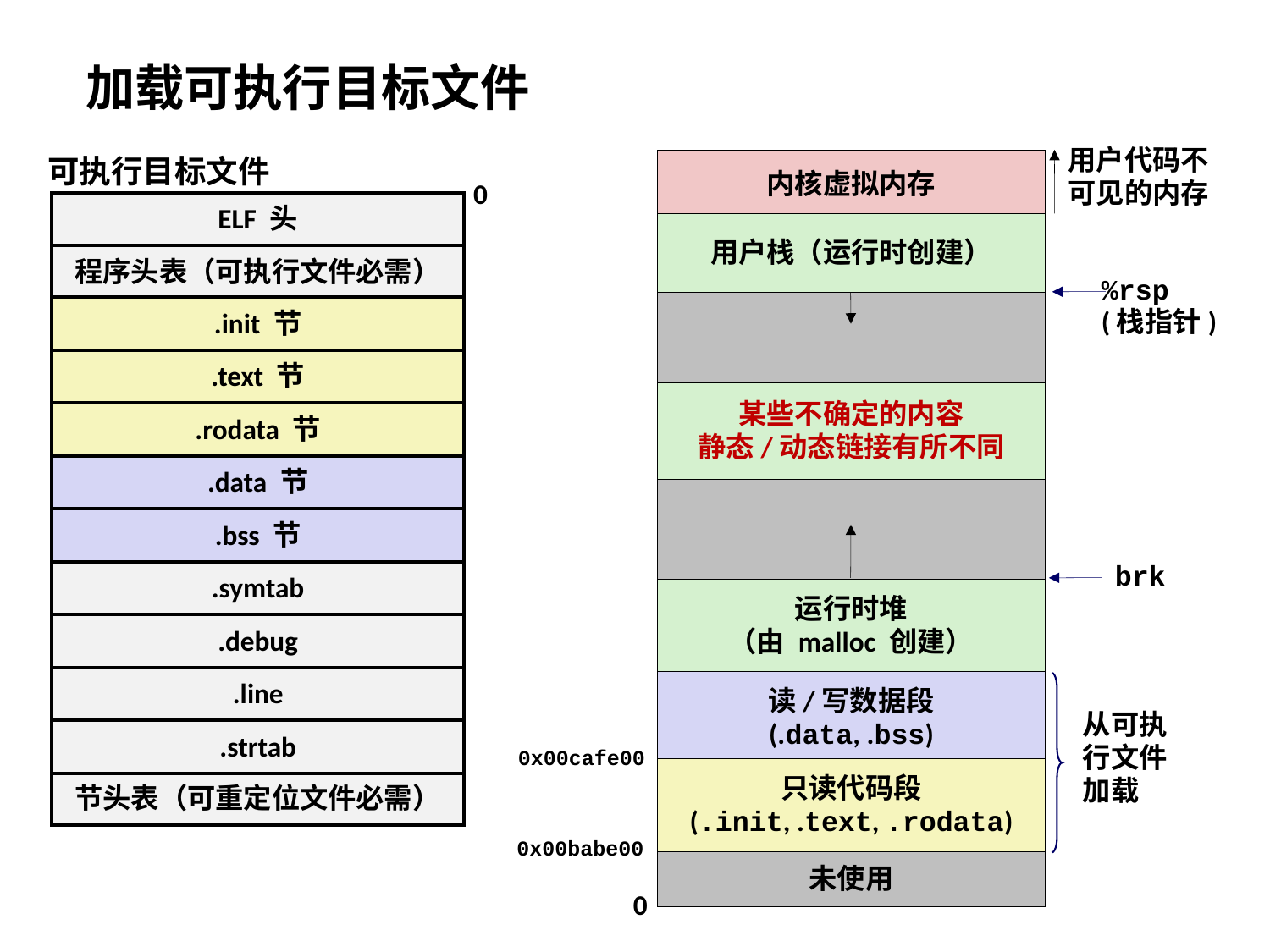

加载可执行目标文件
用户代码不可见的内存
可执行目标文件

内核虚拟内存
0
ELF 头
用户栈（运行时创建）
程序头表（可执行文件必需）

%rsp
(栈指针)

.init 节
.text 节
某些不确定的内容
静态/动态链接有所不同
.rodata 节
.data 节

.bss 节

brk
.symtab

运行时堆
（由 malloc 创建）
.debug
.line
读/写数据段
(.data, .bss)

从可执行文件加载
.strtab
0x00cafe00
只读代码段
(.init, .text, .rodata)
节头表（可重定位文件必需）
0x00babe00
未使用
0